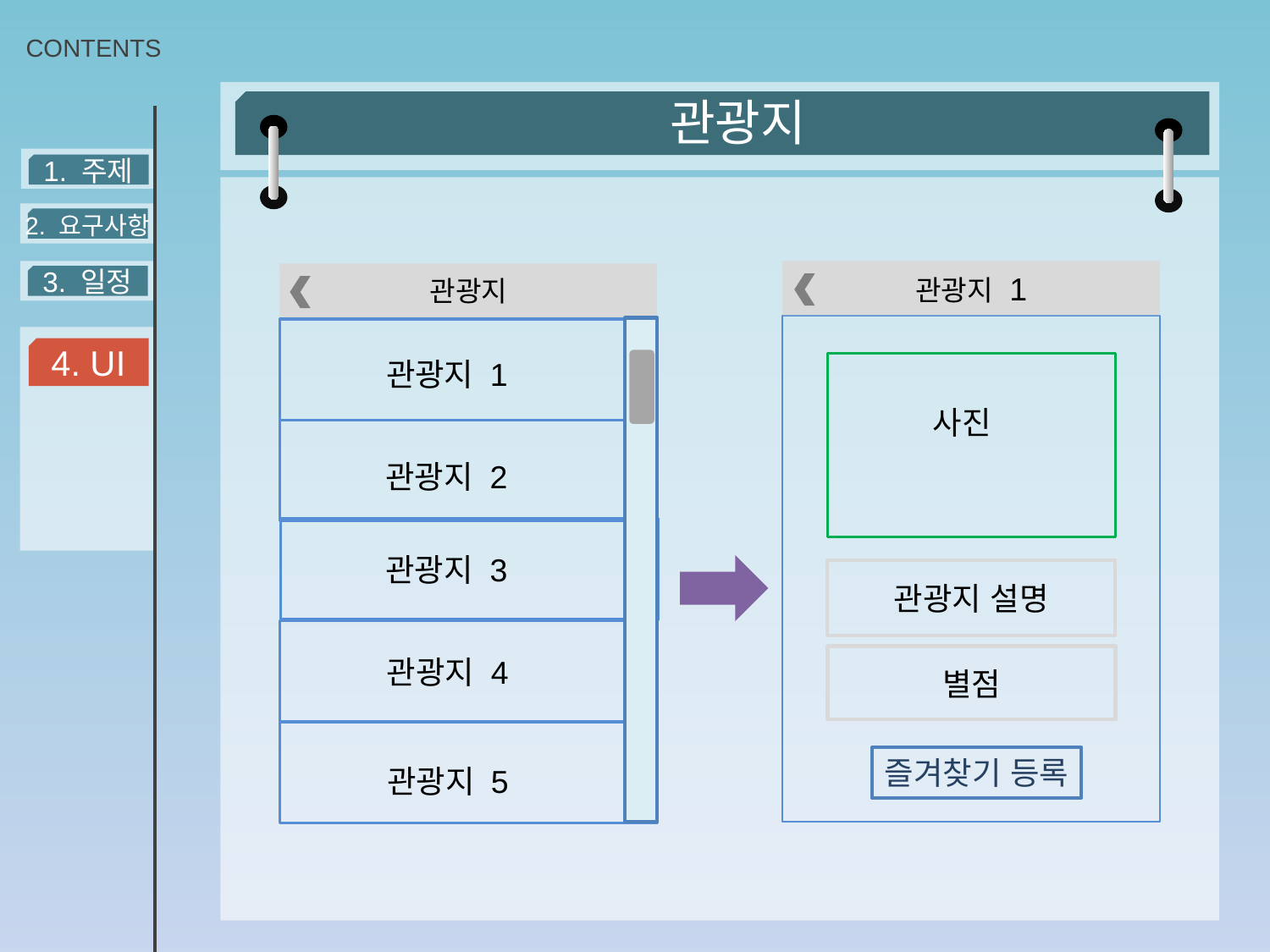

# CONTENTS
관광지

1. 주제

2. 요구사항

3. 일정

관광지 1
관광지

관광지 1

사진

관광지 2

관광지 3

관광지 설명

관광지 4
별점

관광지 5

4. UI

즐겨찾기 등록